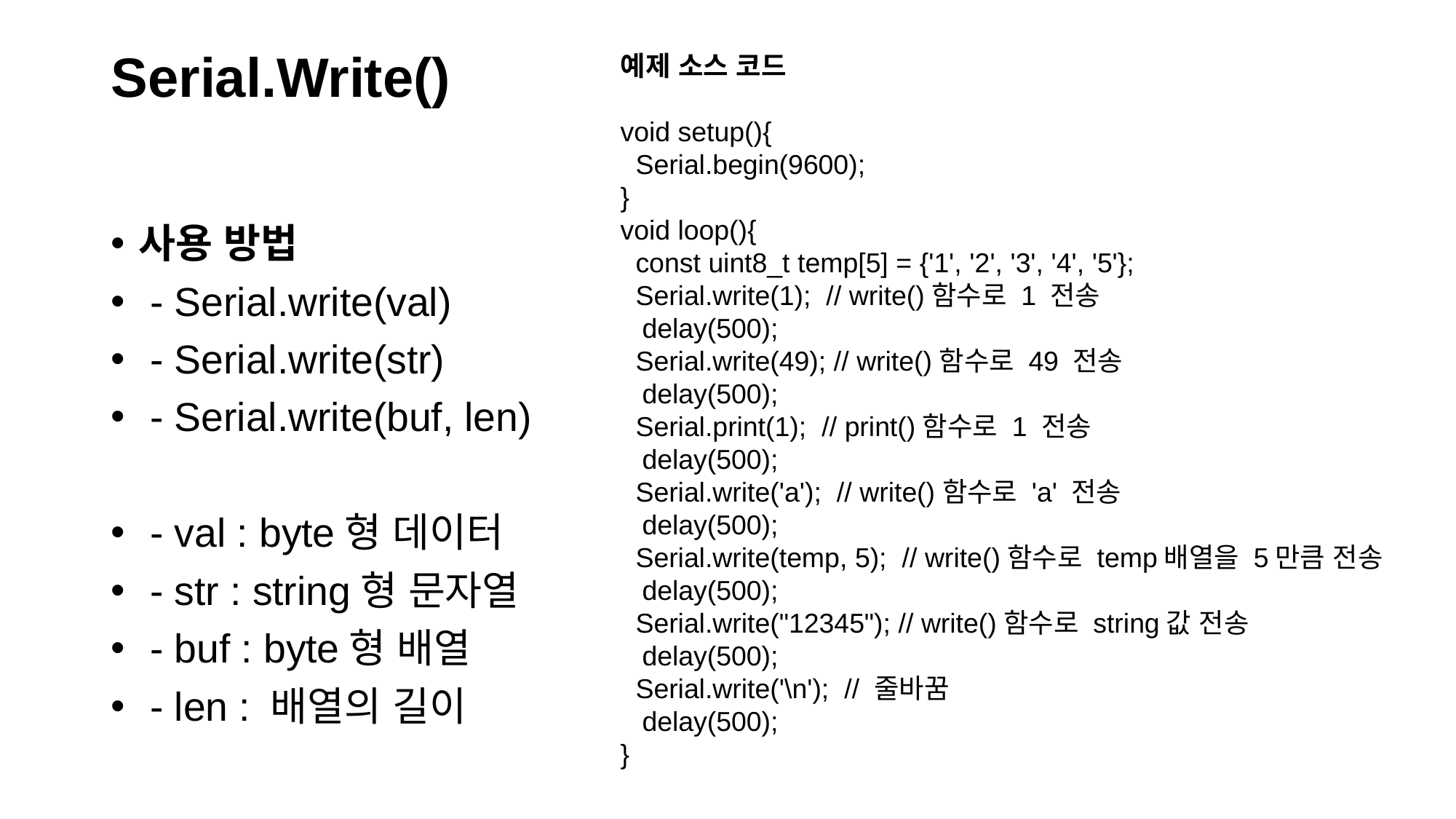

# Serial.Write()
예제 소스 코드

void setup(){
  Serial.begin(9600);
}
void loop(){
  const uint8_t temp[5] = {'1', '2', '3', '4', '5'};
  Serial.write(1);  // write()함수로 1 전송
  delay(500);
  Serial.write(49); // write()함수로 49 전송
  delay(500);
  Serial.print(1);  // print()함수로 1 전송
  delay(500);
  Serial.write('a');  // write()함수로 'a' 전송
  delay(500);
  Serial.write(temp, 5);  // write()함수로 temp배열을 5만큼 전송
  delay(500);
  Serial.write("12345"); // write()함수로 string값 전송
  delay(500);
  Serial.write('\n');  // 줄바꿈
  delay(500);
}
사용 방법
 - Serial.write(val)
 - Serial.write(str)
 - Serial.write(buf, len)

 - val : byte형 데이터
 - str : string형 문자열
 - buf : byte형 배열
 - len : 배열의 길이